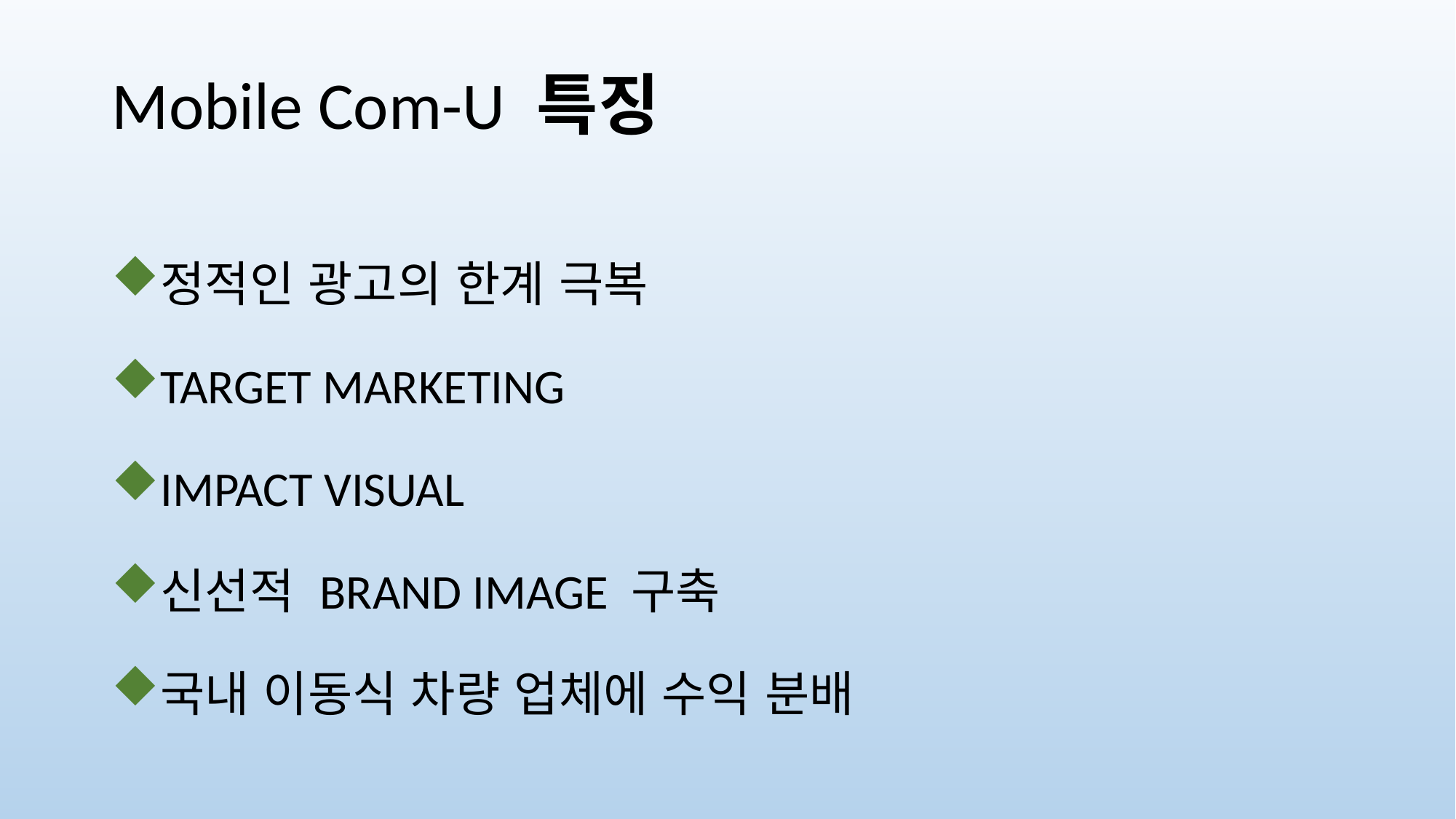

# Mobile Com-U 특징
정적인 광고의 한계 극복
TARGET MARKETING
IMPACT VISUAL
신선적 BRAND IMAGE 구축
국내 이동식 차량 업체에 수익 분배